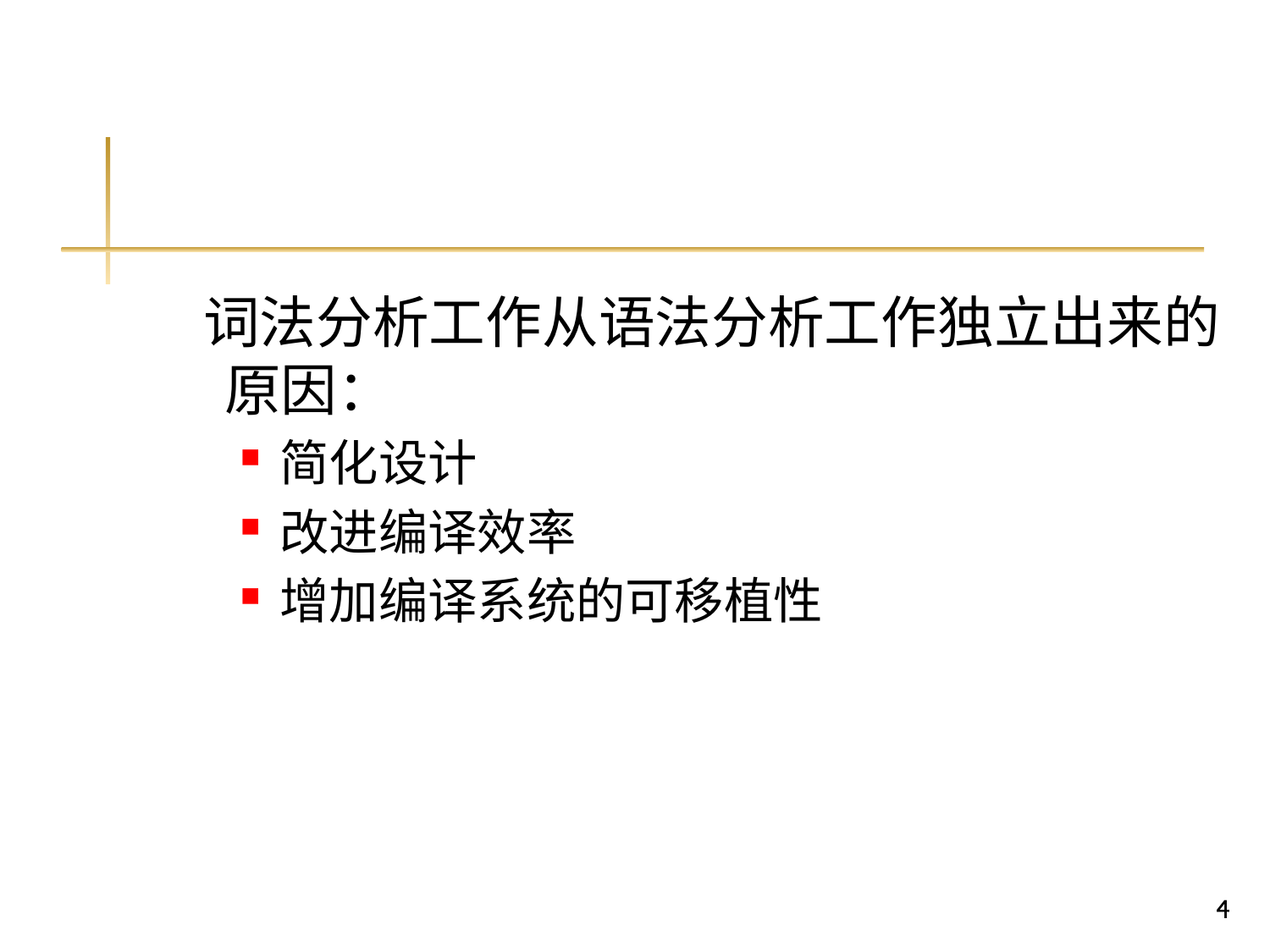

词法分析工作从语法分析工作独立出来的原因：
简化设计
改进编译效率
增加编译系统的可移植性
4